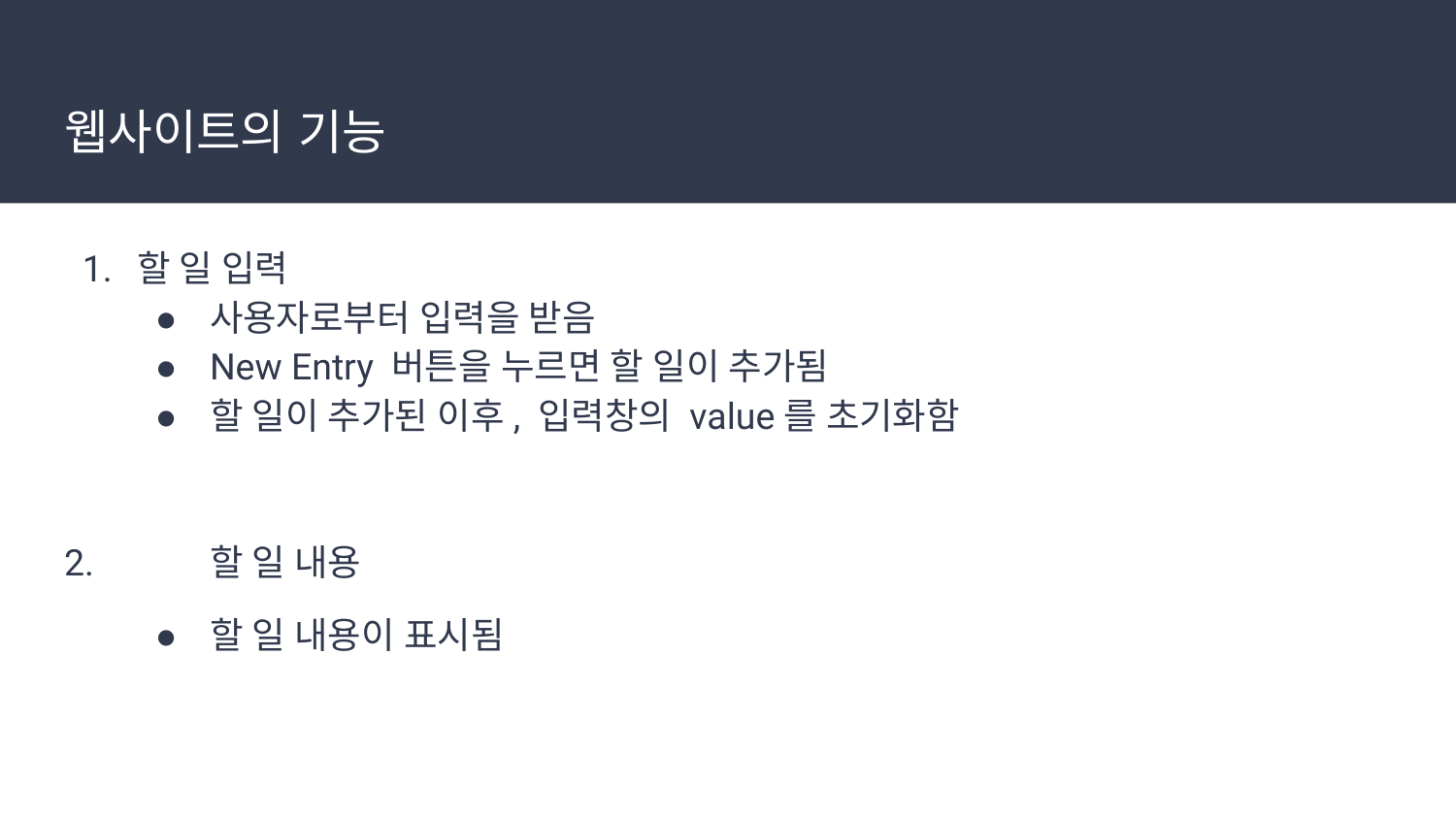

# 웹사이트의 기능
할 일 입력
사용자로부터 입력을 받음
New Entry 버튼을 누르면 할 일이 추가됨
할 일이 추가된 이후, 입력창의 value를 초기화함

2.	할 일 내용
할 일 내용이 표시됨